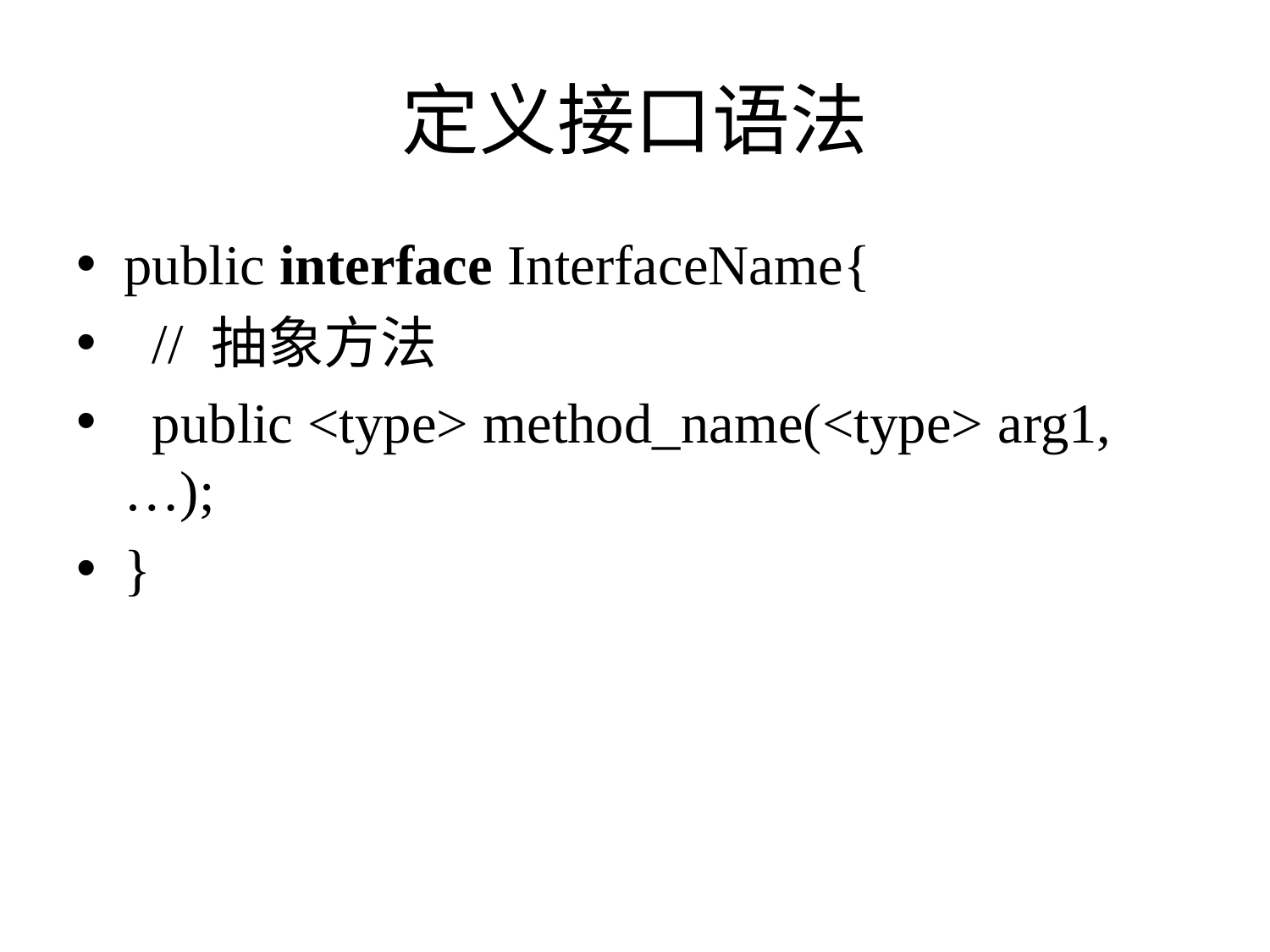

# 定义接口语法
public interface InterfaceName{
  // 抽象方法
  public <type> method_name(<type> arg1, …);
}